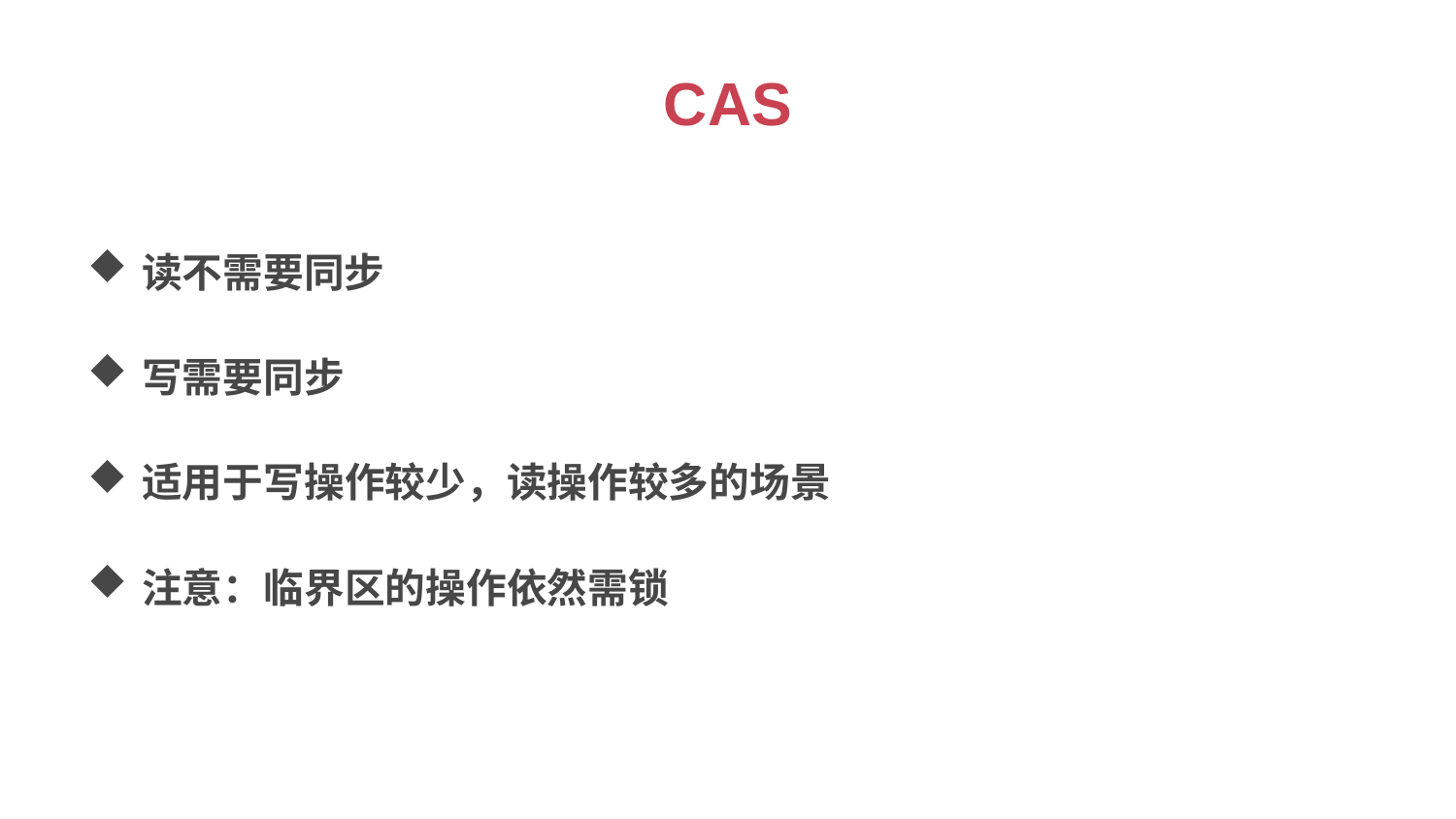

# CAS
读不需要同步
写需要同步
适用于写操作较少，读操作较多的场景
注意：临界区的操作依然需锁